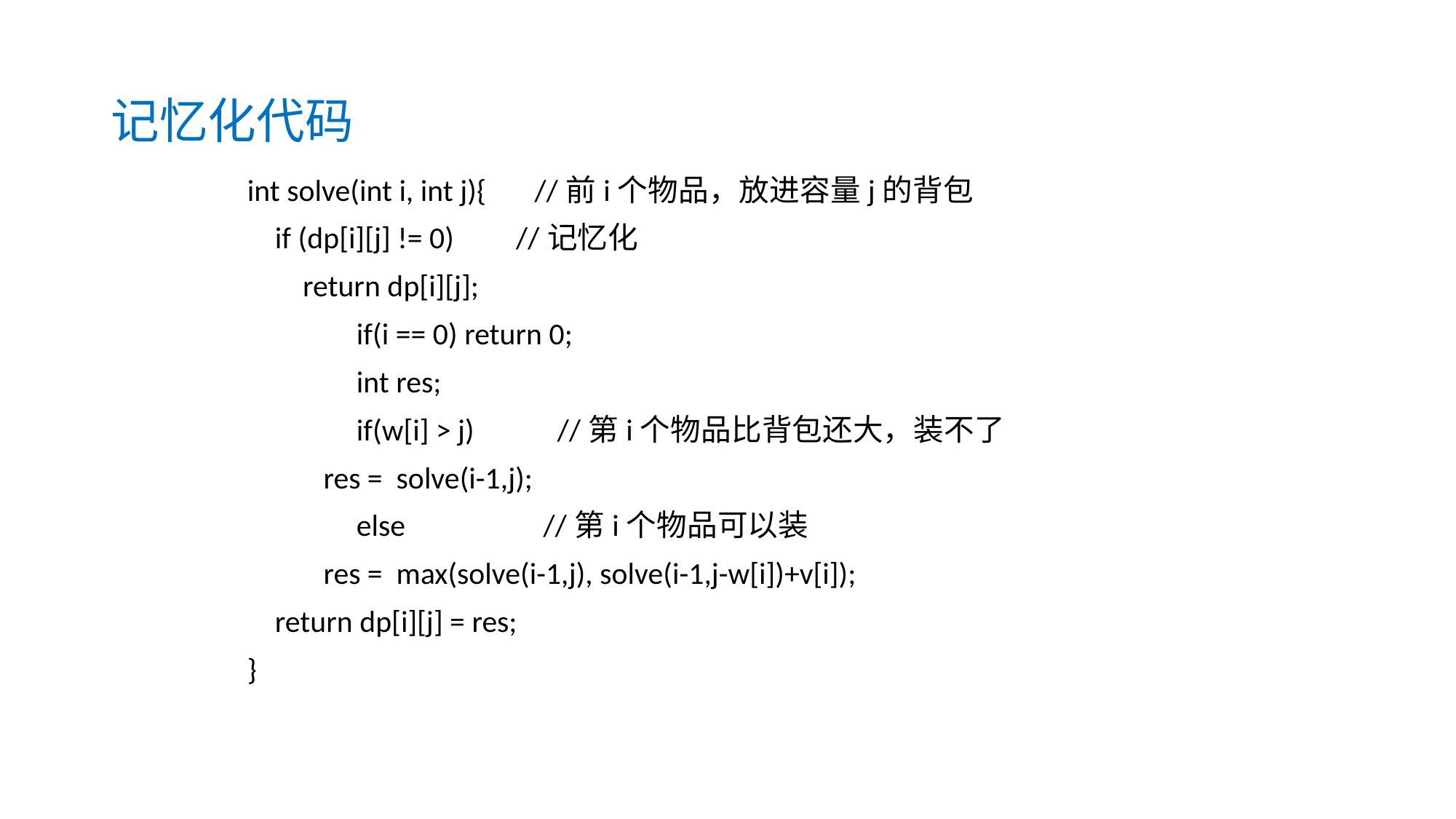

# 记忆化代码
int solve(int i, int j){       //前i个物品，放进容量j的背包
    if (dp[i][j] != 0)         //记忆化
        return dp[i][j];
	if(i == 0) return 0;
	int res;
	if(w[i] > j)            //第i个物品比背包还大，装不了
           res =  solve(i-1,j);
	else                    //第i个物品可以装
           res =  max(solve(i-1,j), solve(i-1,j-w[i])+v[i]);
    return dp[i][j] = res;
}